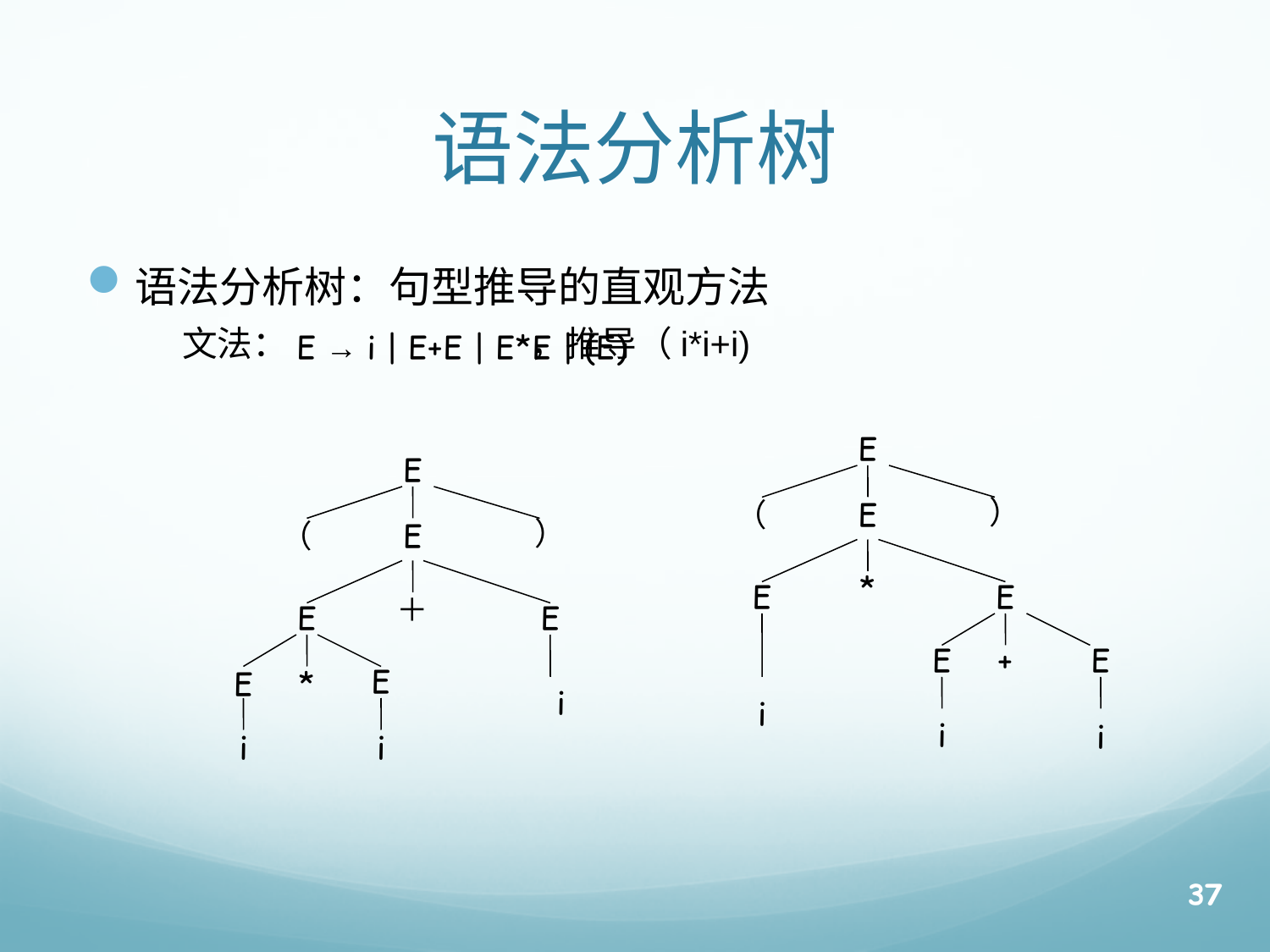

# 语法分析树
语法分析树：句型推导的直观方法
文法：                               ，推导（i*i+i)

E → i | E+E | E*E | (E)
E
E

）
（
E
）
（
E

*
E
E
＋
E
E

E
+
E
E
E
*
i

i

i
i
i
i
37